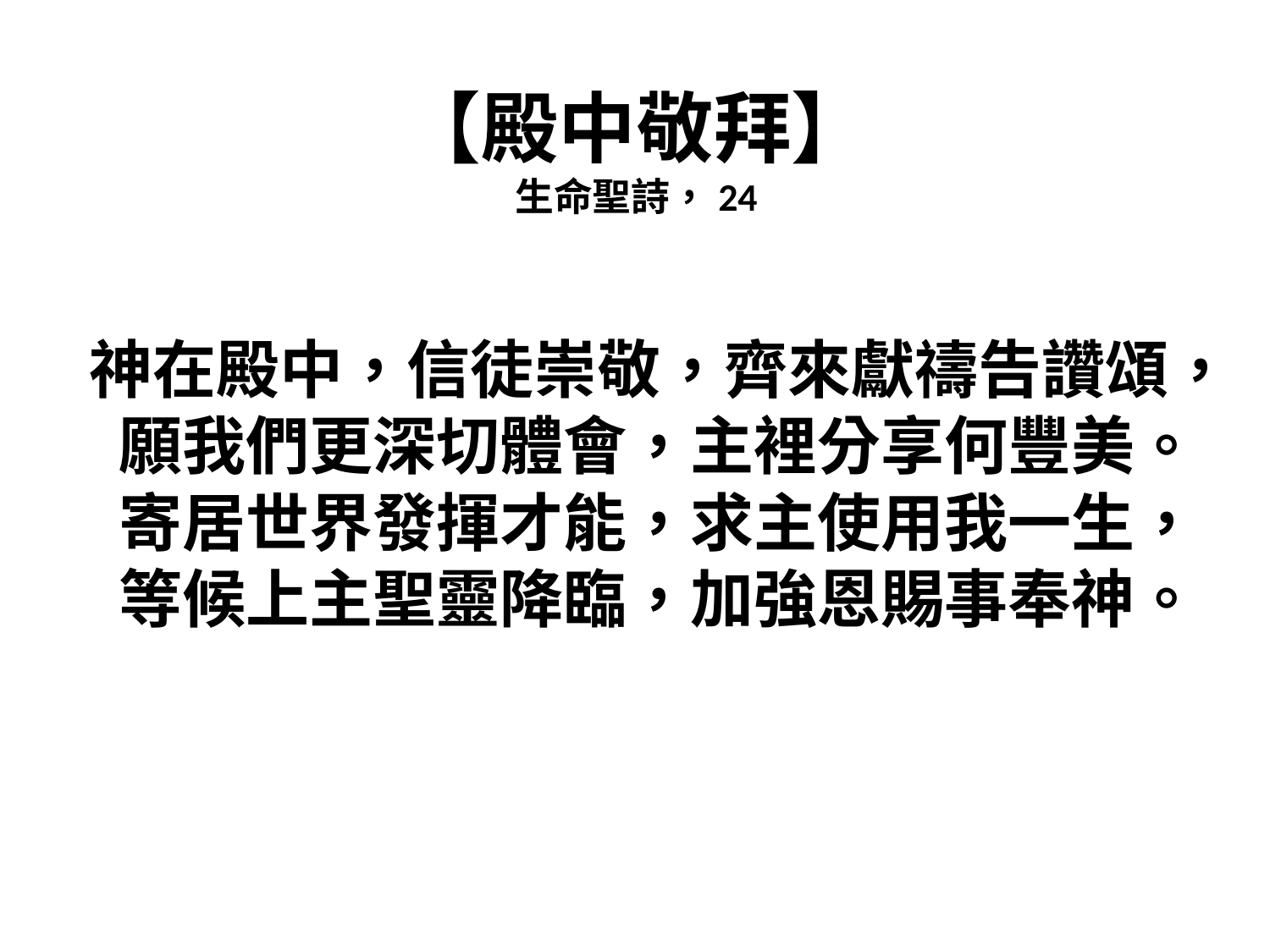

# 【殿中敬拜】 生命聖詩，24
   神在殿中，信徒崇敬，齊來獻禱告讚頌，
願我們更深切體會，主裡分享何豐美。
寄居世界發揮才能，求主使用我一生，
等候上主聖靈降臨，加強恩賜事奉神。